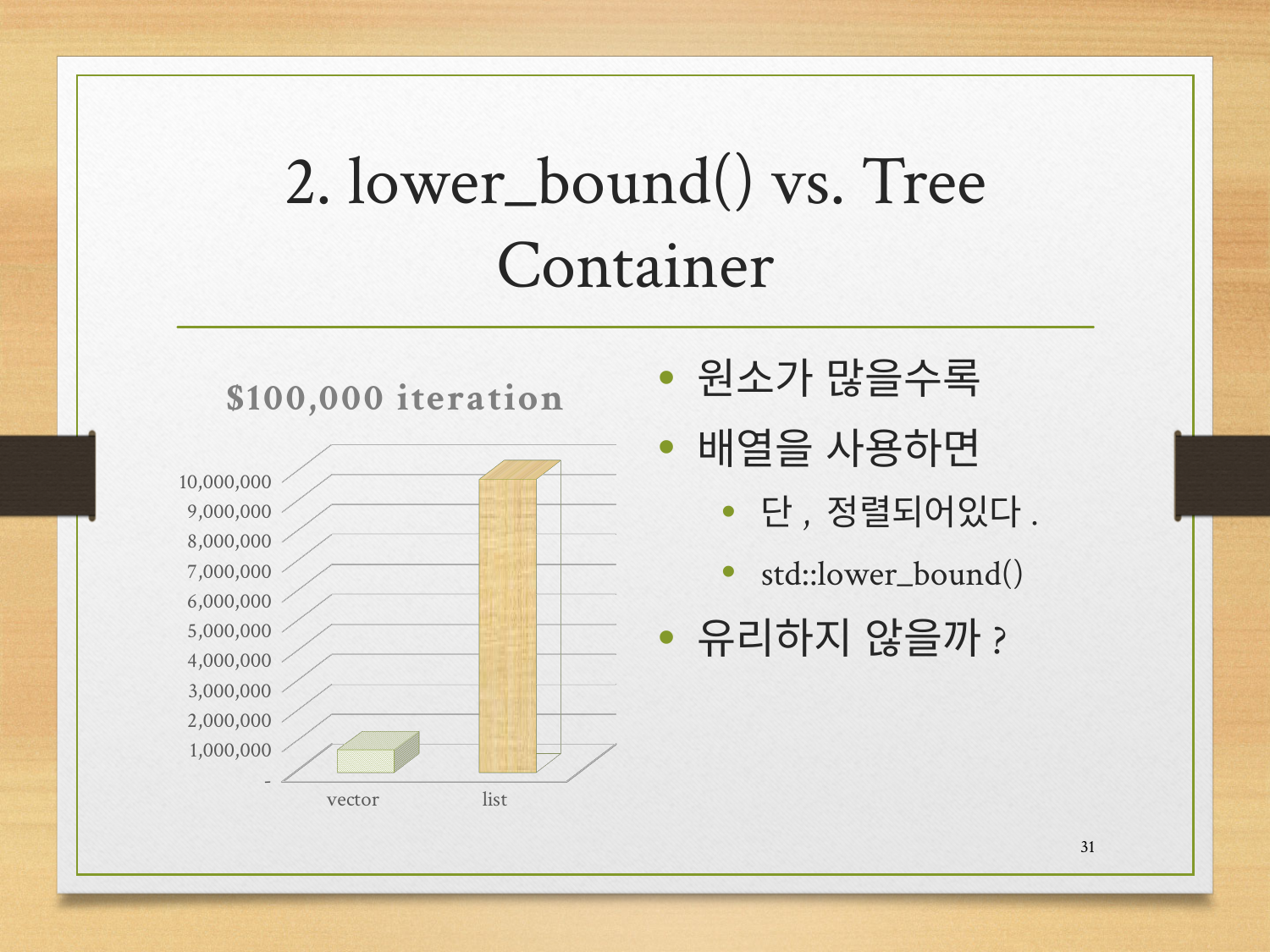

# 2. lower_bound() vs. Tree Container
원소가 많을수록
배열을 사용하면
단, 정렬되어있다.
std::lower_bound()
유리하지 않을까?

[unsupported chart]

31